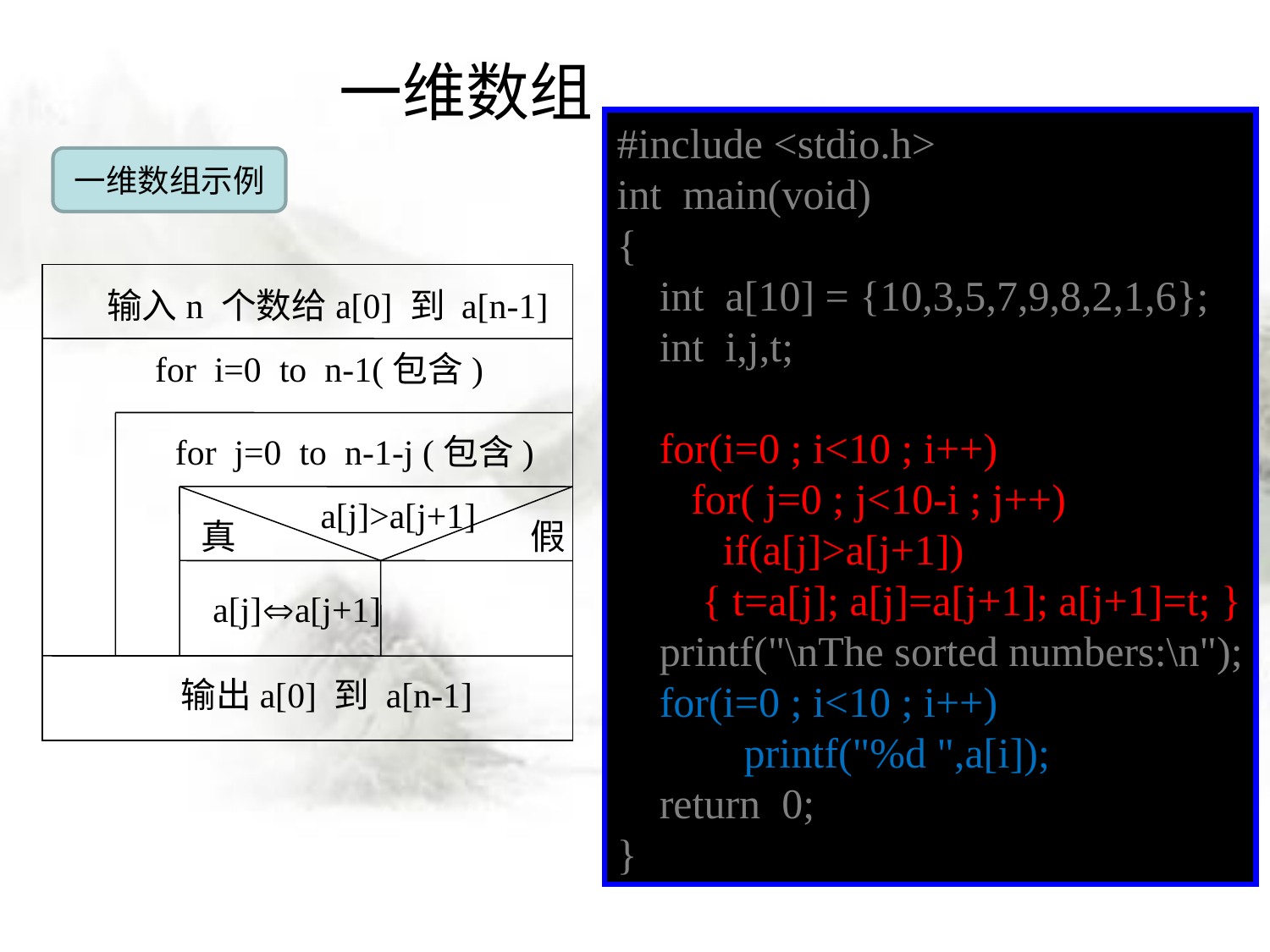

# 一维数组
#include <stdio.h>
int  main(void)
{
    int  a[10] = {10,3,5,7,9,8,2,1,6};
    int  i,j,t;

    for(i=0 ; i<10 ; i++)
       for( j=0 ; j<10-i ; j++)
          if(a[j]>a[j+1])
        { t=a[j]; a[j]=a[j+1]; a[j+1]=t; }
    printf("\nThe sorted numbers:\n");
    for(i=0 ; i<10 ; i++)
	printf("%d ",a[i]);
    return  0;
}
一维数组示例

输入n 个数给a[0] 到 a[n-1]
for  i=0  to  n-1(包含)
for  j=0  to  n-1-j (包含)

a[j]>a[j+1]

真
假
a[j]⇔a[j+1]
输出a[0] 到 a[n-1]